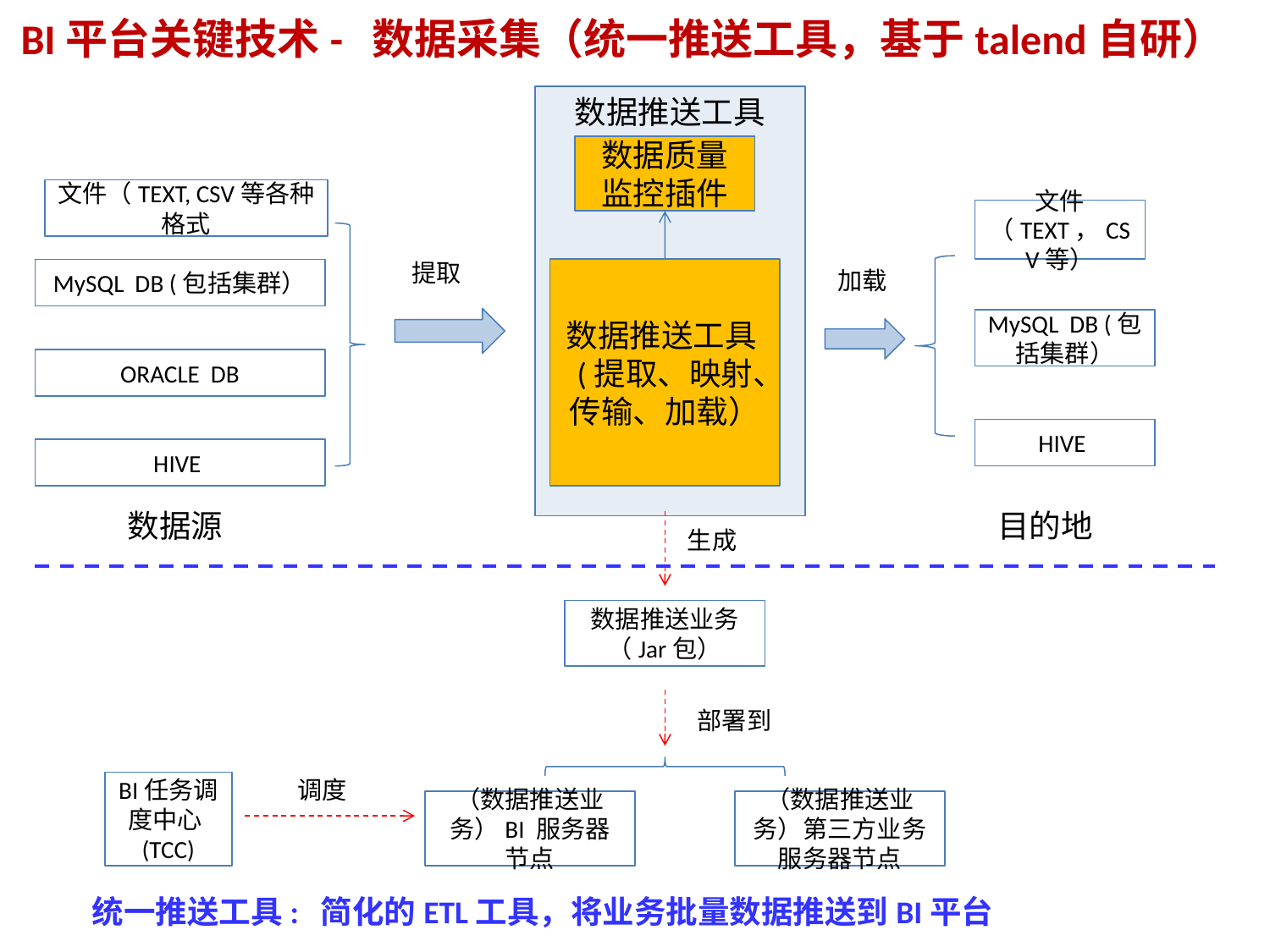

BI平台关键技术-  数据采集（统一推送工具，基于talend自研）
数据推送工具
数据质量监控插件
文件（TEXT, CSV等各种格式
文件（TEXT，CSV等）

提取

加载
数据推送工具(提取、映射、传输、加载）
MySQL  DB (包括集群）

MySQL  DB (包括集群）

ORACLE  DB
HIVE
HIVE
数据源
目的地
生成
数据推送业务（Jar包）

部署到
调度
BI任务调度中心(TCC)
（数据推送业务）BI 服务器节点
（数据推送业务）第三方业务服务器节点
统一推送工具:  简化的ETL工具，将业务批量数据推送到BI平台